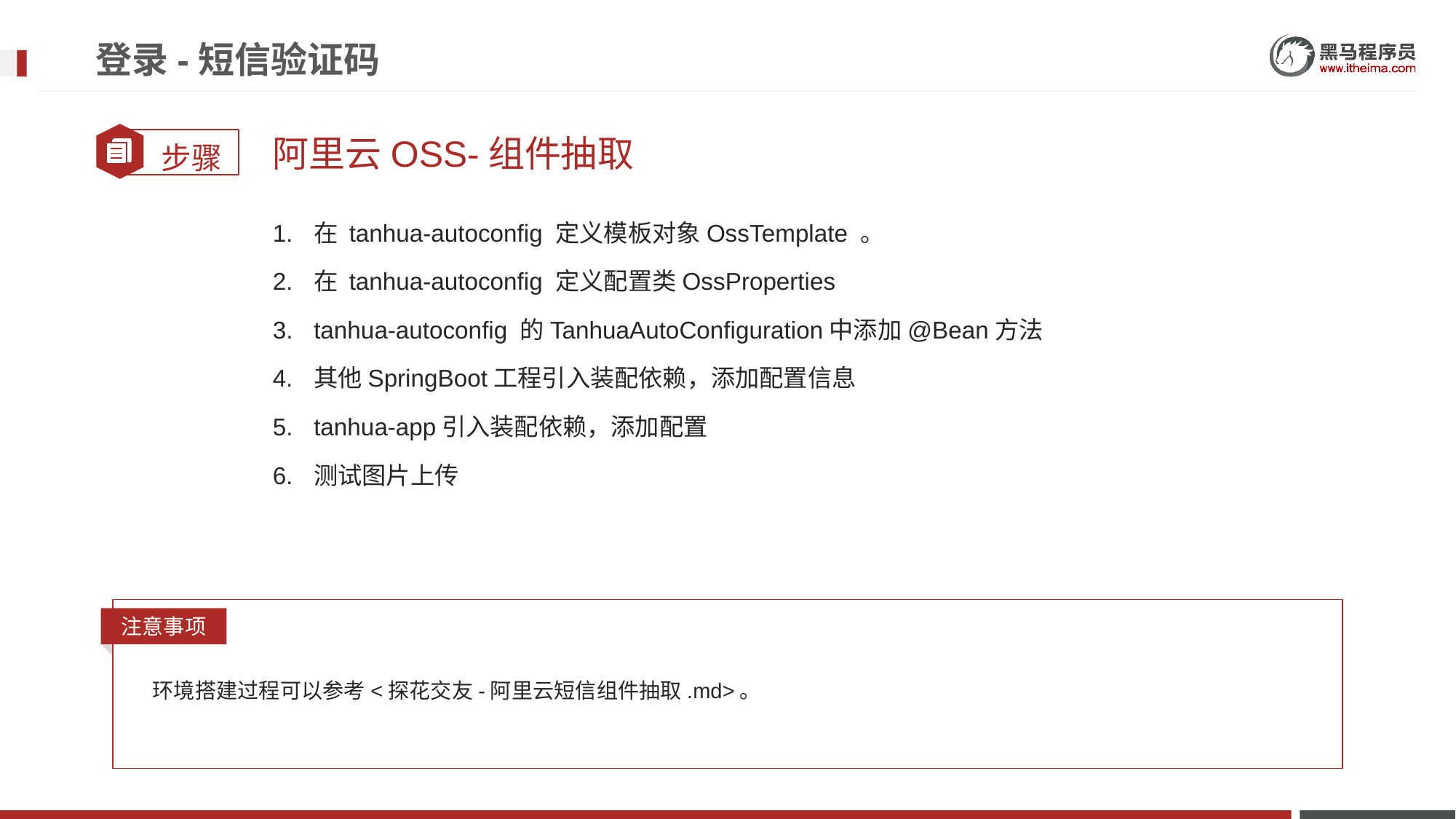

# 登录-短信验证码
阿里云OSS-组件抽取
在 tanhua-autoconfig 定义模板对象OssTemplate 。
在 tanhua-autoconfig 定义配置类OssProperties
tanhua-autoconfig 的TanhuaAutoConfiguration中添加@Bean方法
其他SpringBoot工程引入装配依赖，添加配置信息
tanhua-app引入装配依赖，添加配置
测试图片上传

注意事项

环境搭建过程可以参考<探花交友-阿里云短信组件抽取.md>。